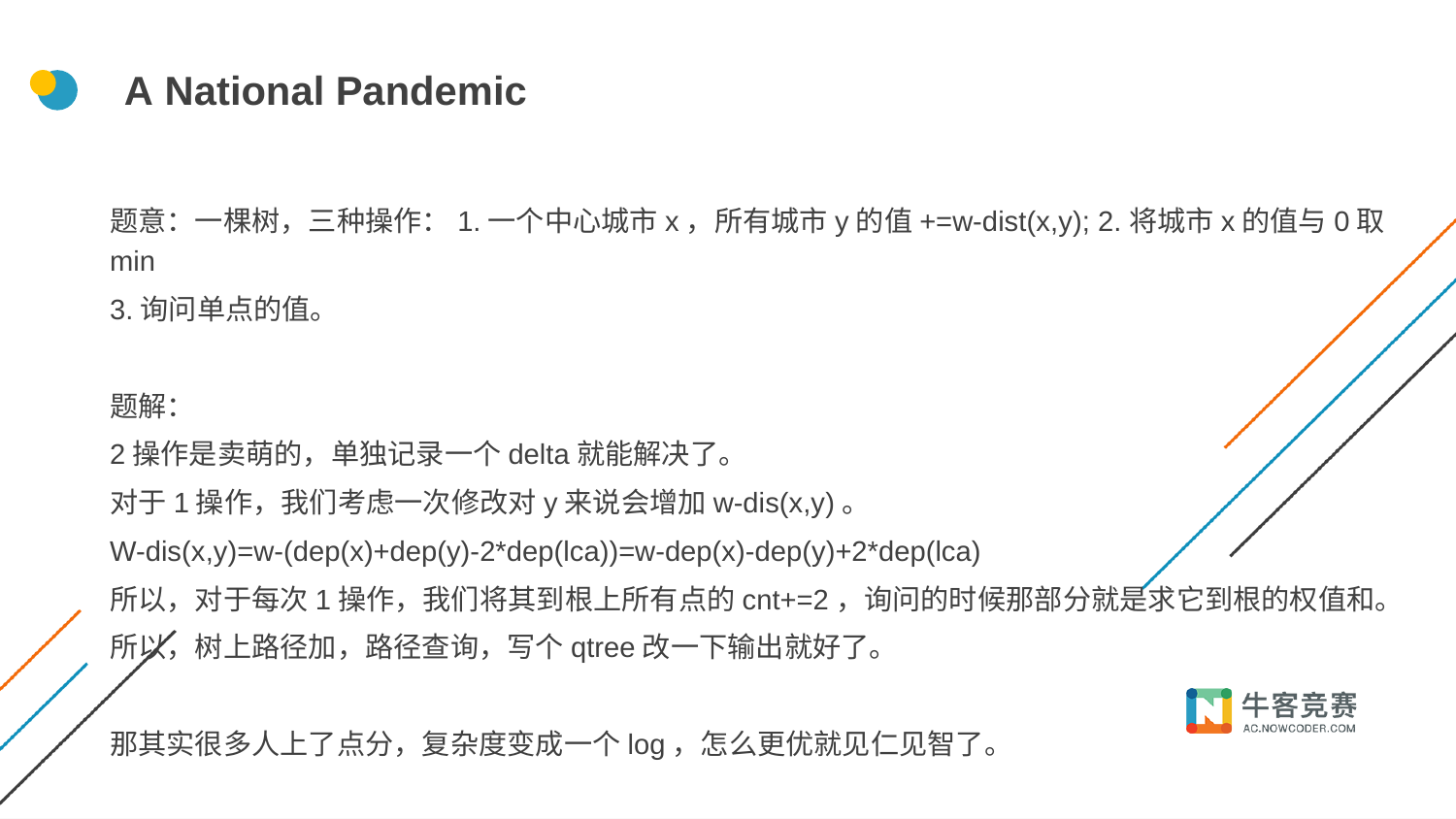

# A National Pandemic
题意：一棵树，三种操作：1.一个中心城市x，所有城市y的值+=w-dist(x,y); 2.将城市x的值与0取min
3.询问单点的值。

题解：
2操作是卖萌的，单独记录一个delta就能解决了。
对于1操作，我们考虑一次修改对y来说会增加w-dis(x,y)。
W-dis(x,y)=w-(dep(x)+dep(y)-2*dep(lca))=w-dep(x)-dep(y)+2*dep(lca)
所以，对于每次1操作，我们将其到根上所有点的cnt+=2，询问的时候那部分就是求它到根的权值和。
所以，树上路径加，路径查询，写个qtree改一下输出就好了。

那其实很多人上了点分，复杂度变成一个log，怎么更优就见仁见智了。